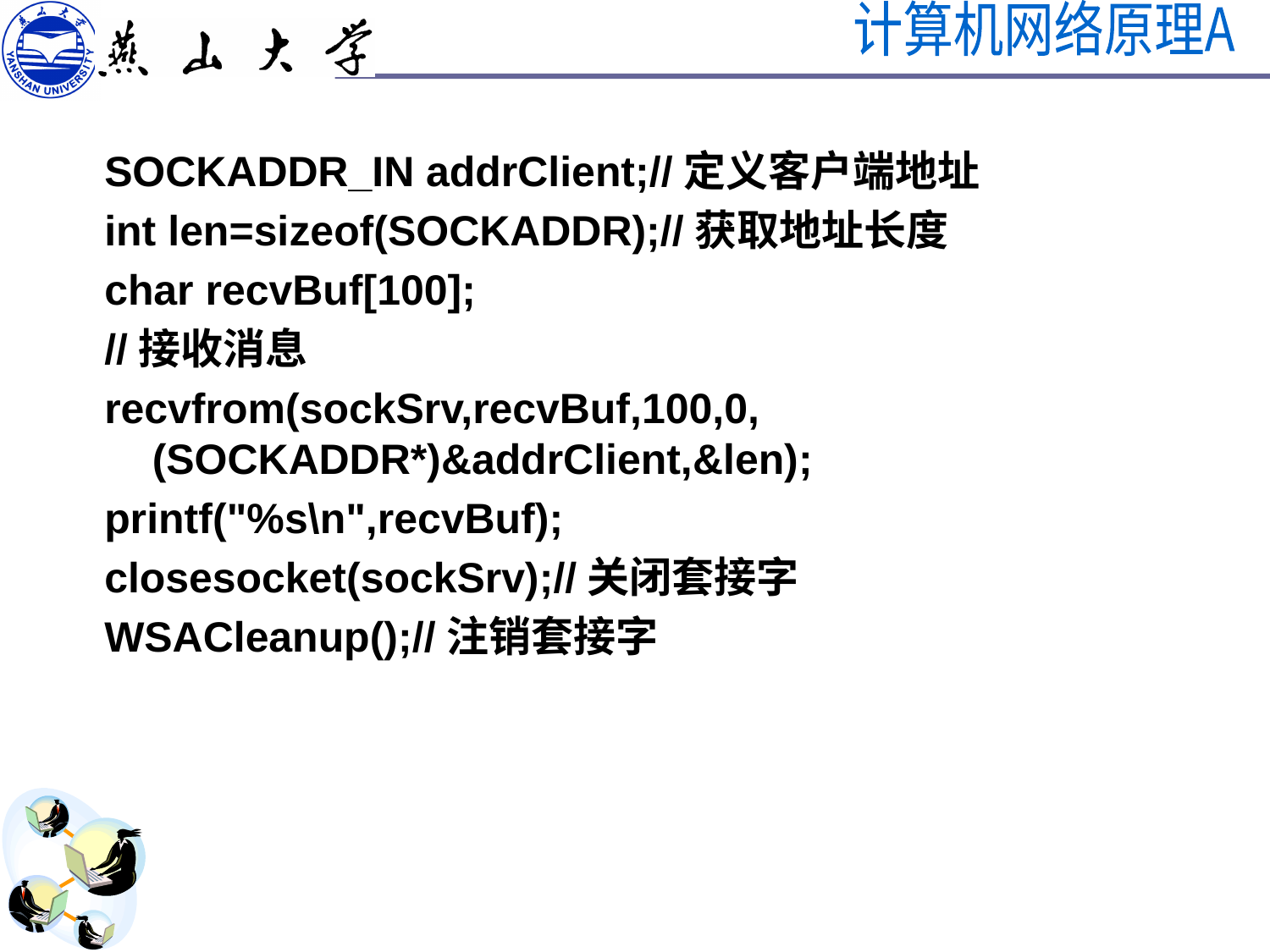

SOCKADDR_IN addrClient;//定义客户端地址
int len=sizeof(SOCKADDR);//获取地址长度
char recvBuf[100];
//接收消息
recvfrom(sockSrv,recvBuf,100,0,(SOCKADDR*)&addrClient,&len);
printf("%s\n",recvBuf);
closesocket(sockSrv);//关闭套接字
WSACleanup();//注销套接字

136